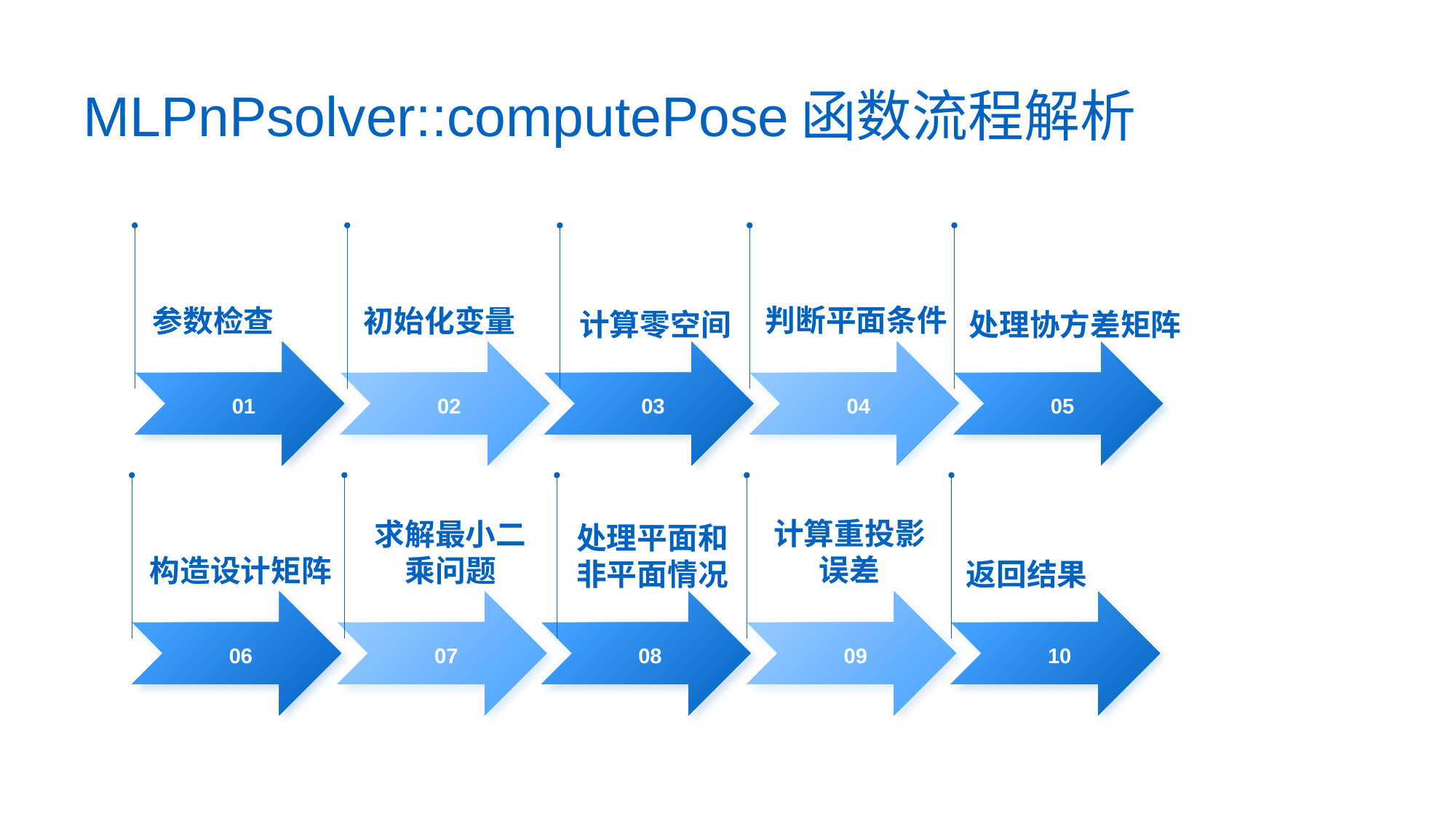

# MLPnPsolver::computePose函数流程解析
判断平面条件
参数检查
初始化变量
计算零空间
处理协方差矩阵
01
02
03
04
05
计算重投影误差
构造设计矩阵
求解最小二乘问题
处理平面和非平面情况
返回结果
06
07
08
09
10